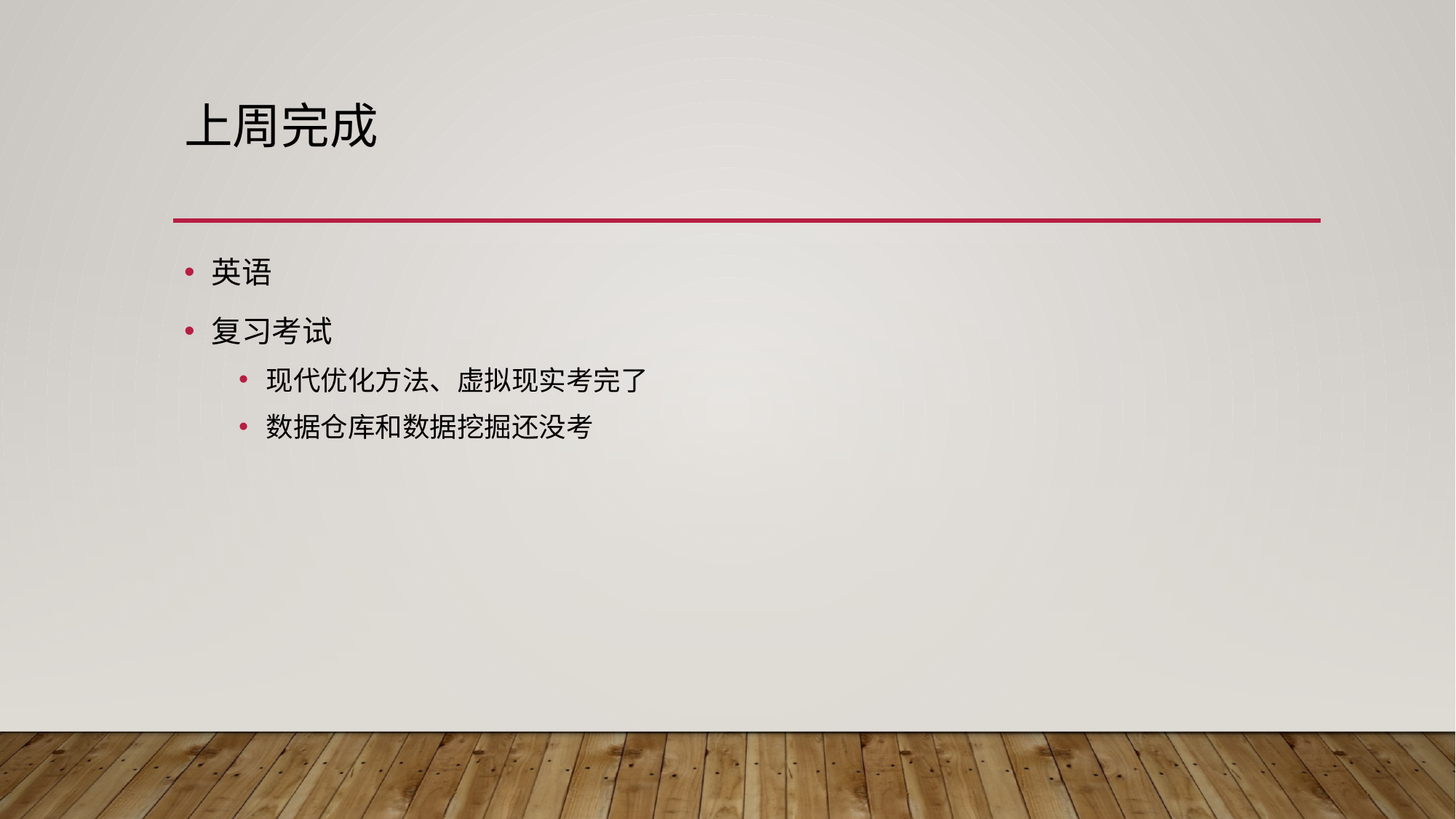

# 上周完成
英语
复习考试
现代优化方法、虚拟现实考完了
数据仓库和数据挖掘还没考